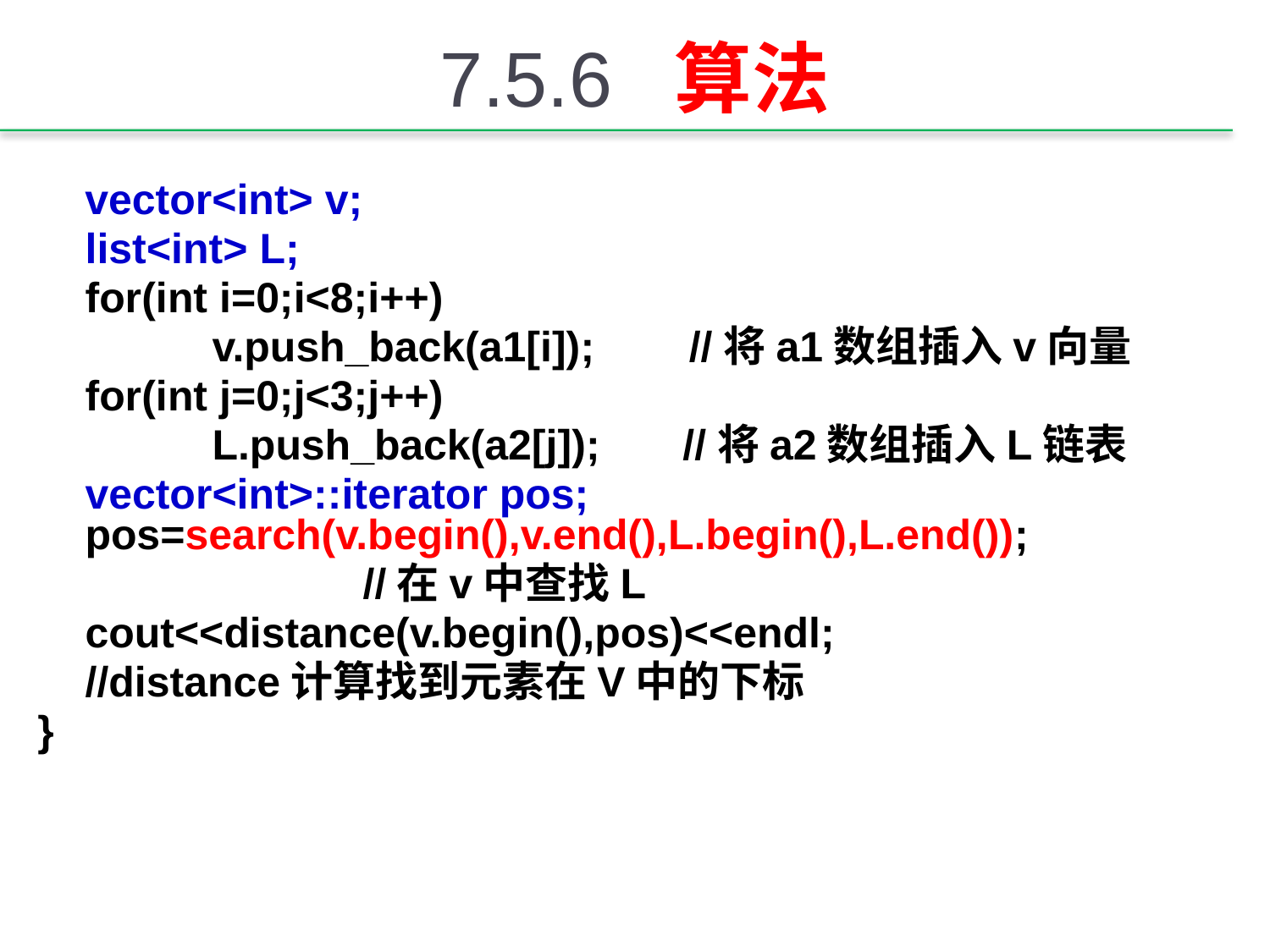

# 7.5.6  算法
    vector<int> v;
	list<int> L;
	for(int i=0;i<8;i++)
		v.push_back(a1[i]);        //将a1数组插入v向量
	for(int j=0;j<3;j++)
		L.push_back(a2[j]);       //将a2数组插入L链表
	vector<int>::iterator pos; pos=search(v.begin(),v.end(),L.begin(),L.end());
			  //在v中查找L
	cout<<distance(v.begin(),pos)<<endl;
	//distance计算找到元素在V中的下标
}